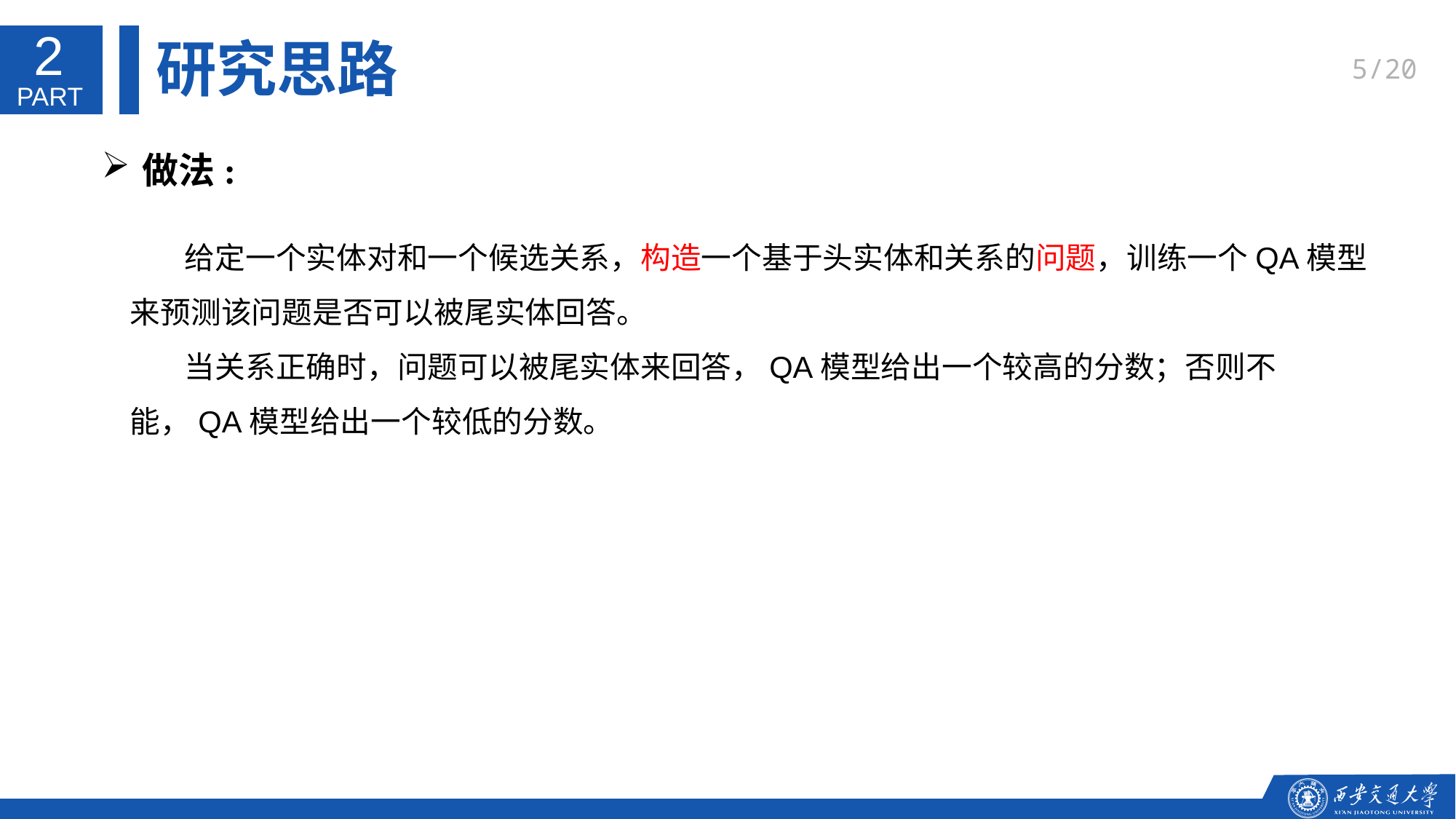

2
研究思路
5/20
做法:
给定一个实体对和一个候选关系，构造一个基于头实体和关系的问题，训练一个QA模型来预测该问题是否可以被尾实体回答。
当关系正确时，问题可以被尾实体来回答，QA模型给出一个较高的分数；否则不能，QA模型给出一个较低的分数。